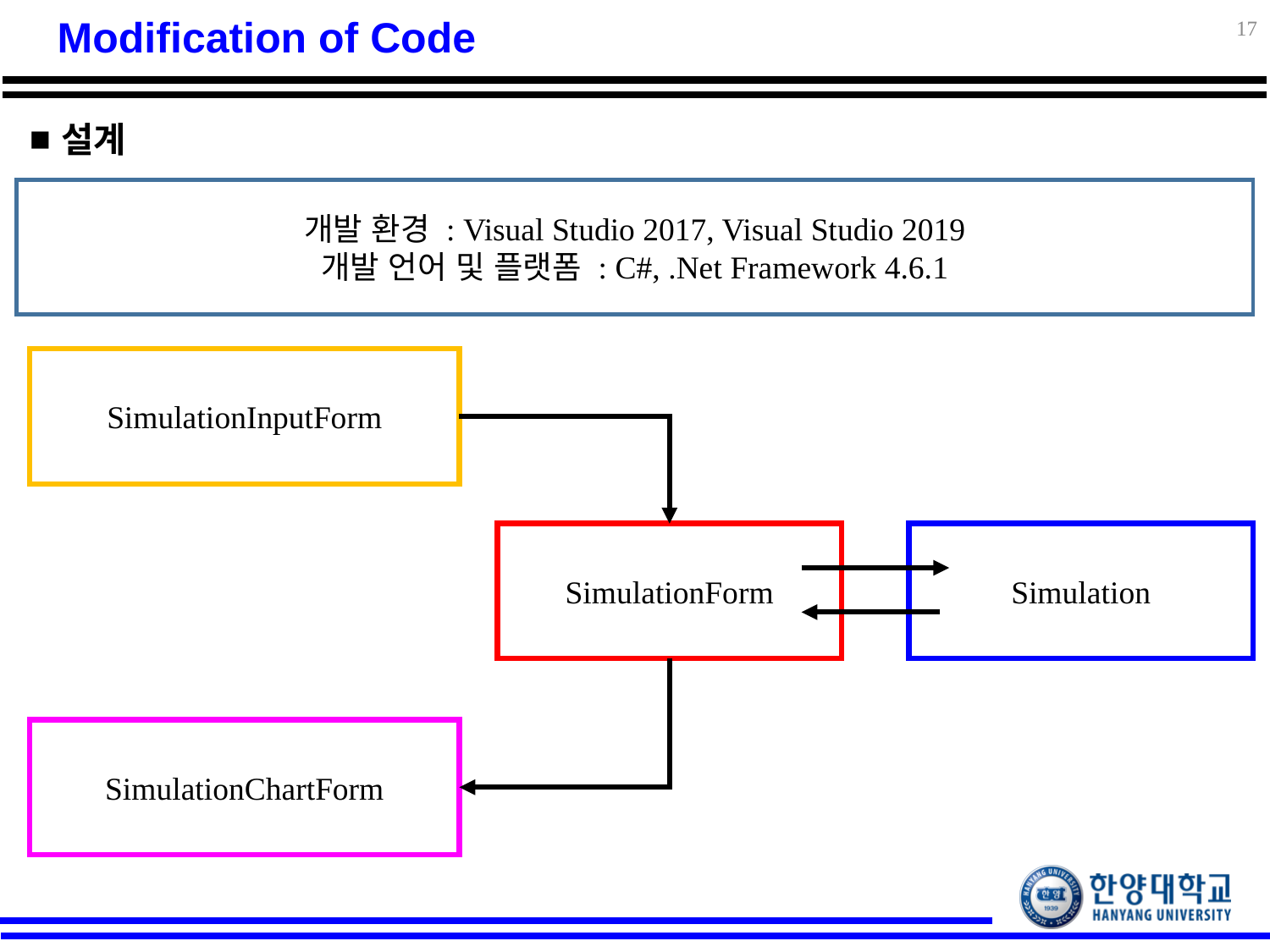

17
# Modification of Code
설계
개발 환경 : Visual Studio 2017, Visual Studio 2019
개발 언어 및 플랫폼 : C#, .Net Framework 4.6.1
SimulationInputForm
SimulationForm
Simulation
SimulationChartForm